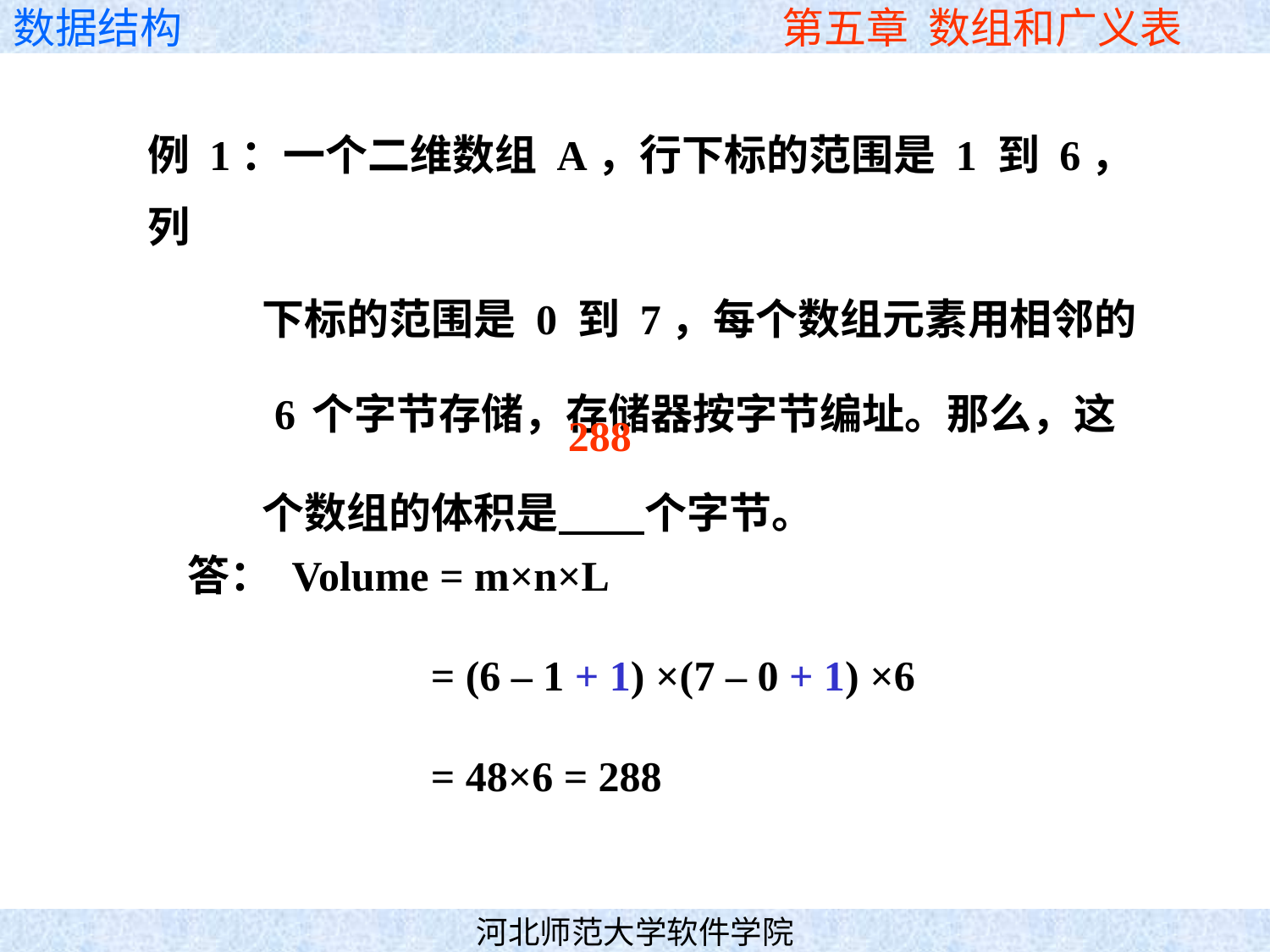

例 1：一个二维数组 A，行下标的范围是 1 到 6，列
           下标的范围是 0 到 7，每个数组元素用相邻的
            6 个字节存储，存储器按字节编址。那么，这
           个数组的体积是         个字节。
288
答： Volume = m×n×L
                       = (6 – 1 + 1) ×(7 – 0 + 1) ×6
                       = 48×6 = 288